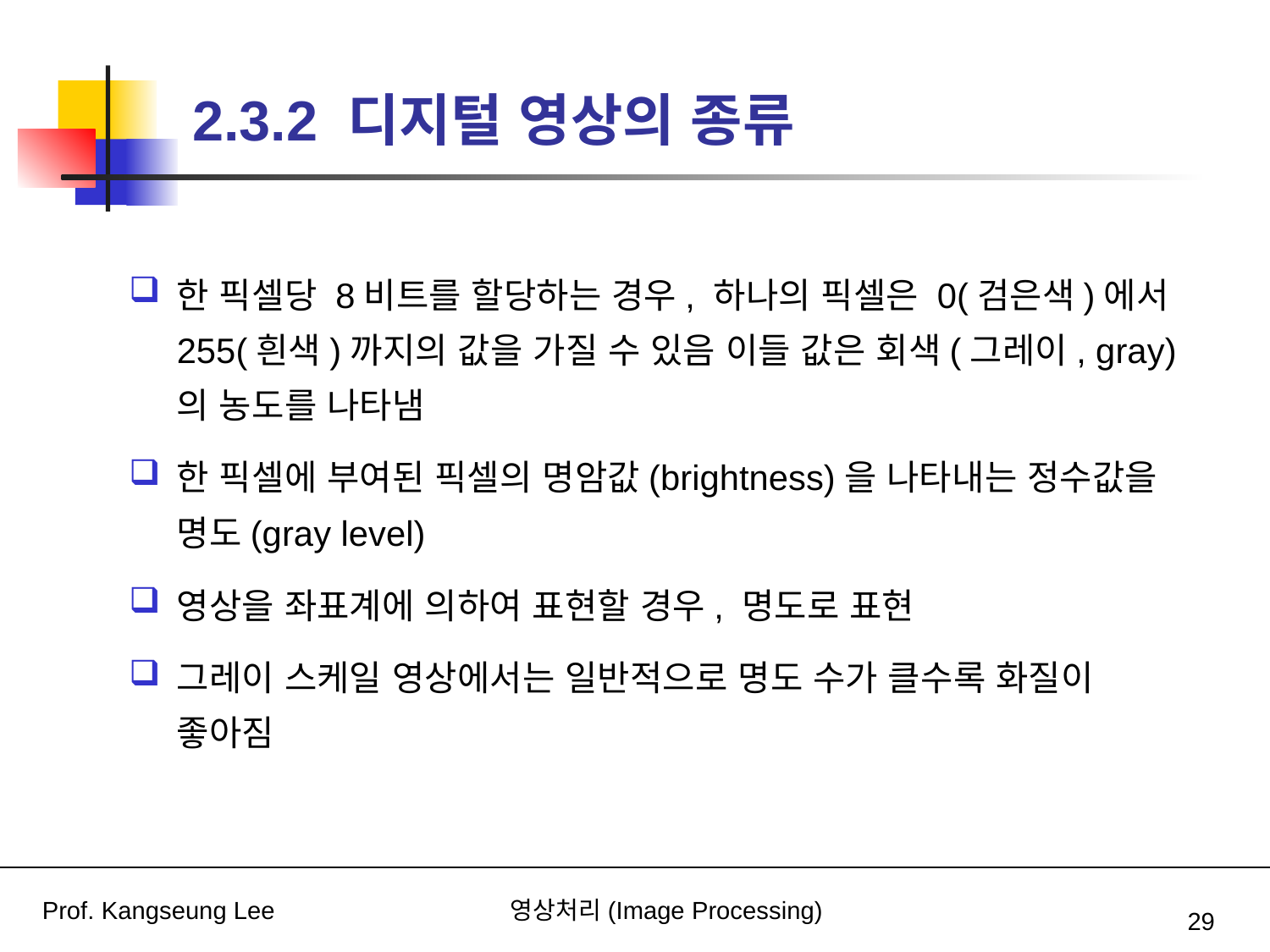

# 2.3.2 디지털 영상의 종류
한 픽셀당 8비트를 할당하는 경우, 하나의 픽셀은 0(검은색)에서 255(흰색)까지의 값을 가질 수 있음 이들 값은 회색(그레이, gray)의 농도를 나타냄
한 픽셀에 부여된 픽셀의 명암값(brightness)을 나타내는 정수값을 명도(gray level)
영상을 좌표계에 의하여 표현할 경우, 명도로 표현
그레이 스케일 영상에서는 일반적으로 명도 수가 클수록 화질이 좋아짐
29

Prof. Kangseung Lee